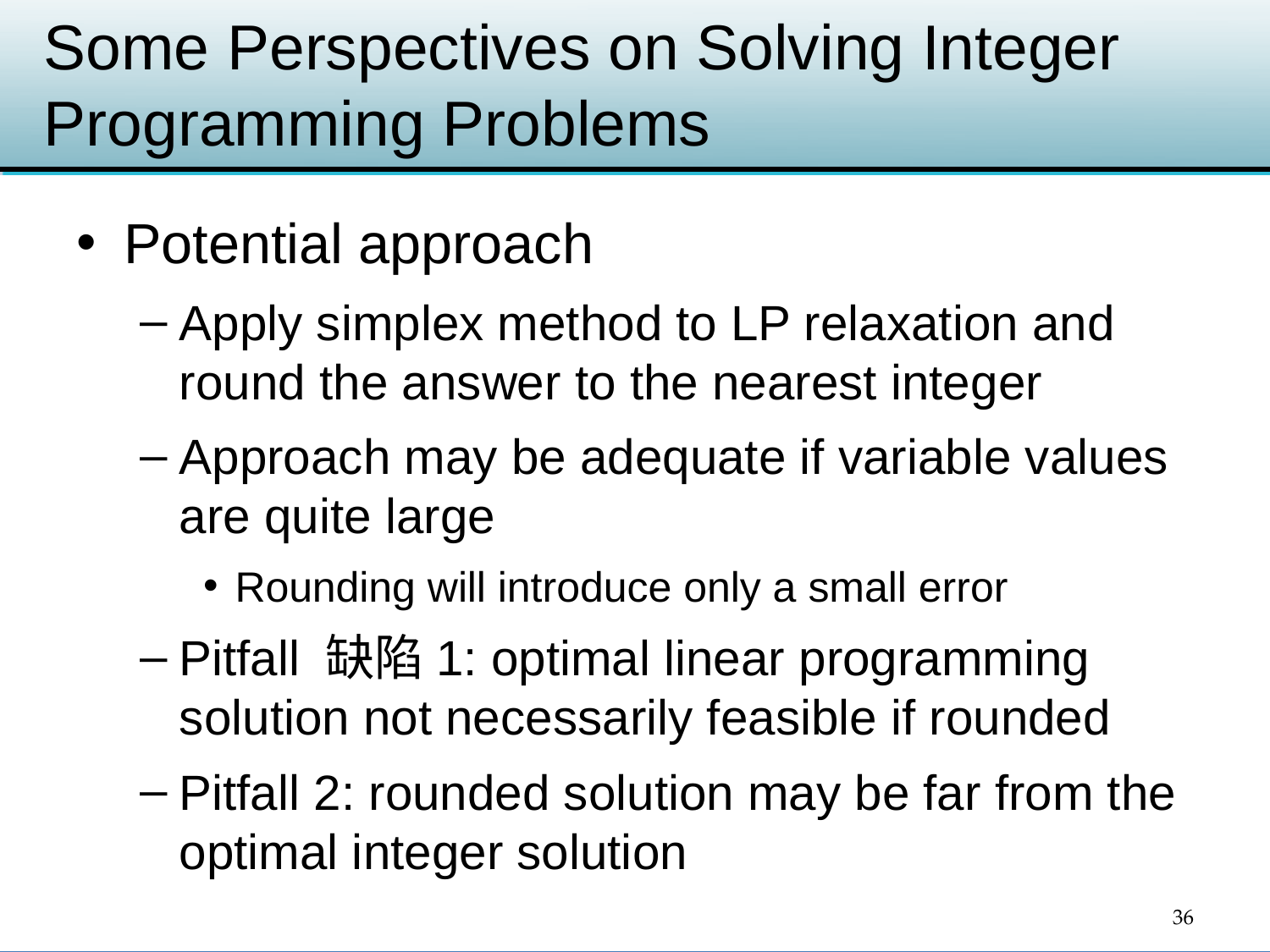

# Some Perspectives on Solving Integer Programming Problems
Potential approach
Apply simplex method to LP relaxation and round the answer to the nearest integer
Approach may be adequate if variable values are quite large
Rounding will introduce only a small error
Pitfall 缺陷1: optimal linear programming solution not necessarily feasible if rounded
Pitfall 2: rounded solution may be far from the optimal integer solution
36